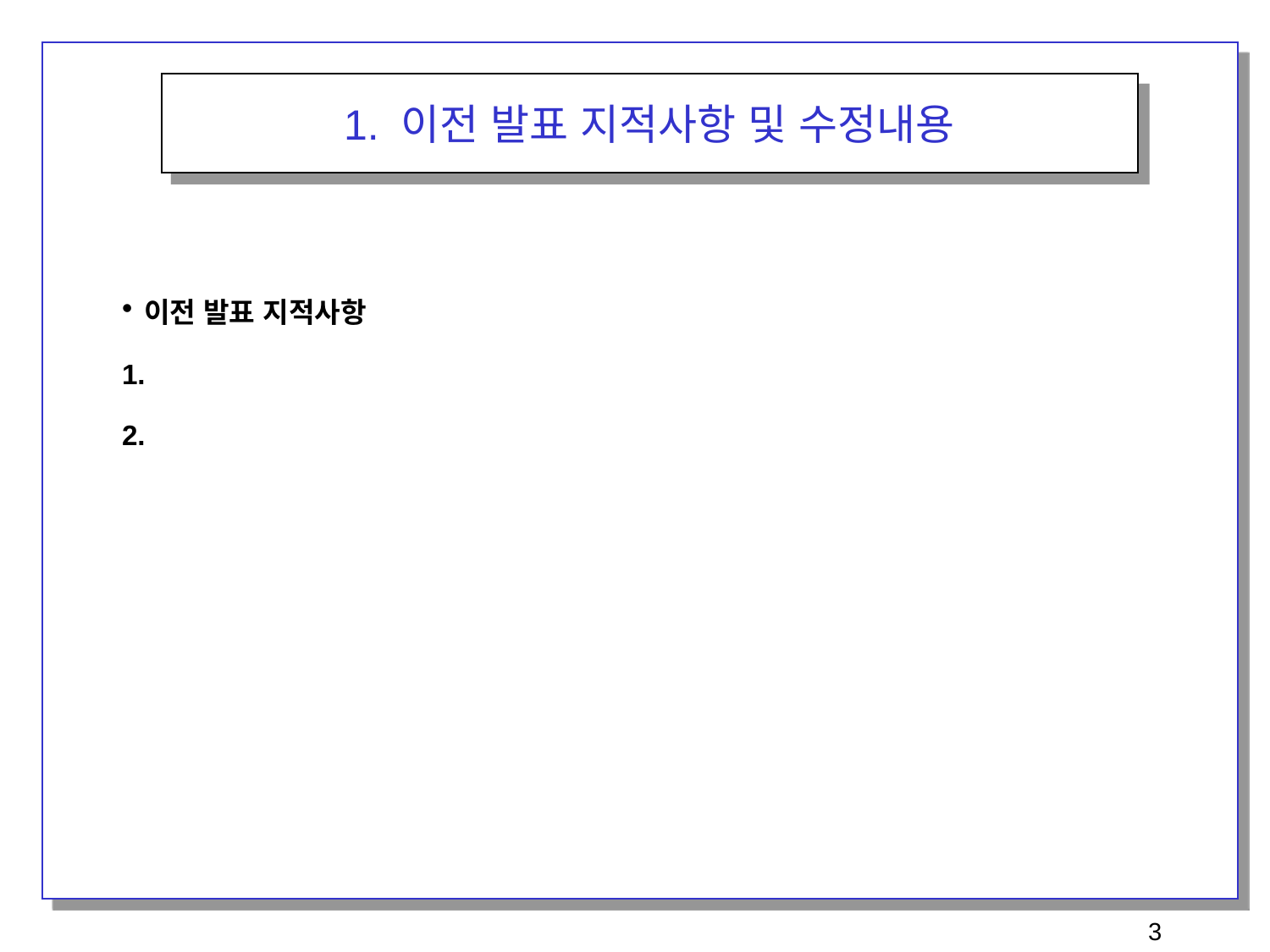

1. 이전 발표 지적사항 및 수정내용
이전 발표 지적사항
1.
2.

3